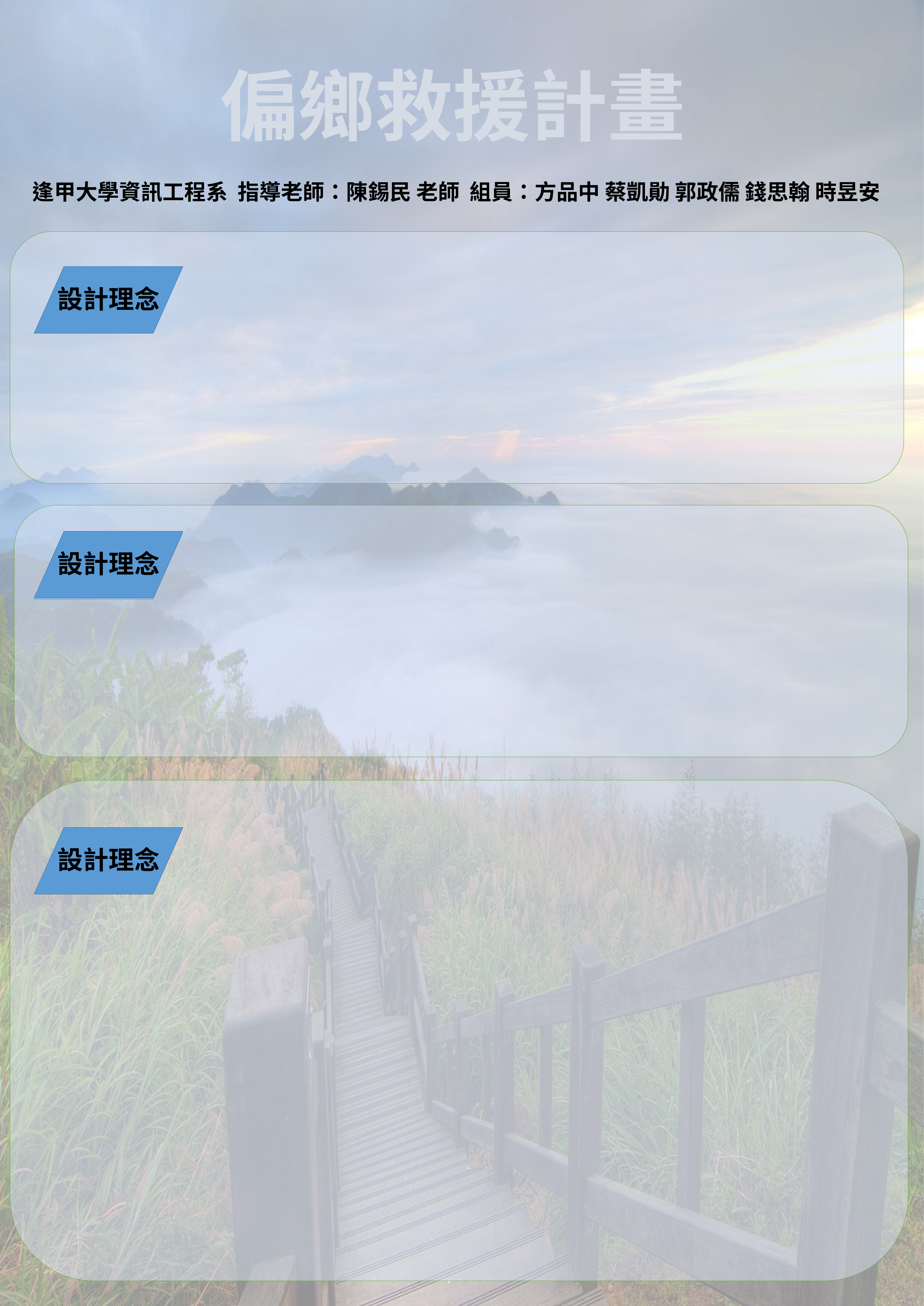

偏鄉救援計畫
逢甲大學資訊工程系  指導老師：陳錫民 老師  組員：方品中 蔡凱勛 郭政儒 錢思翰 時昱安

設計理念

設計理念

設計理念

設計理念